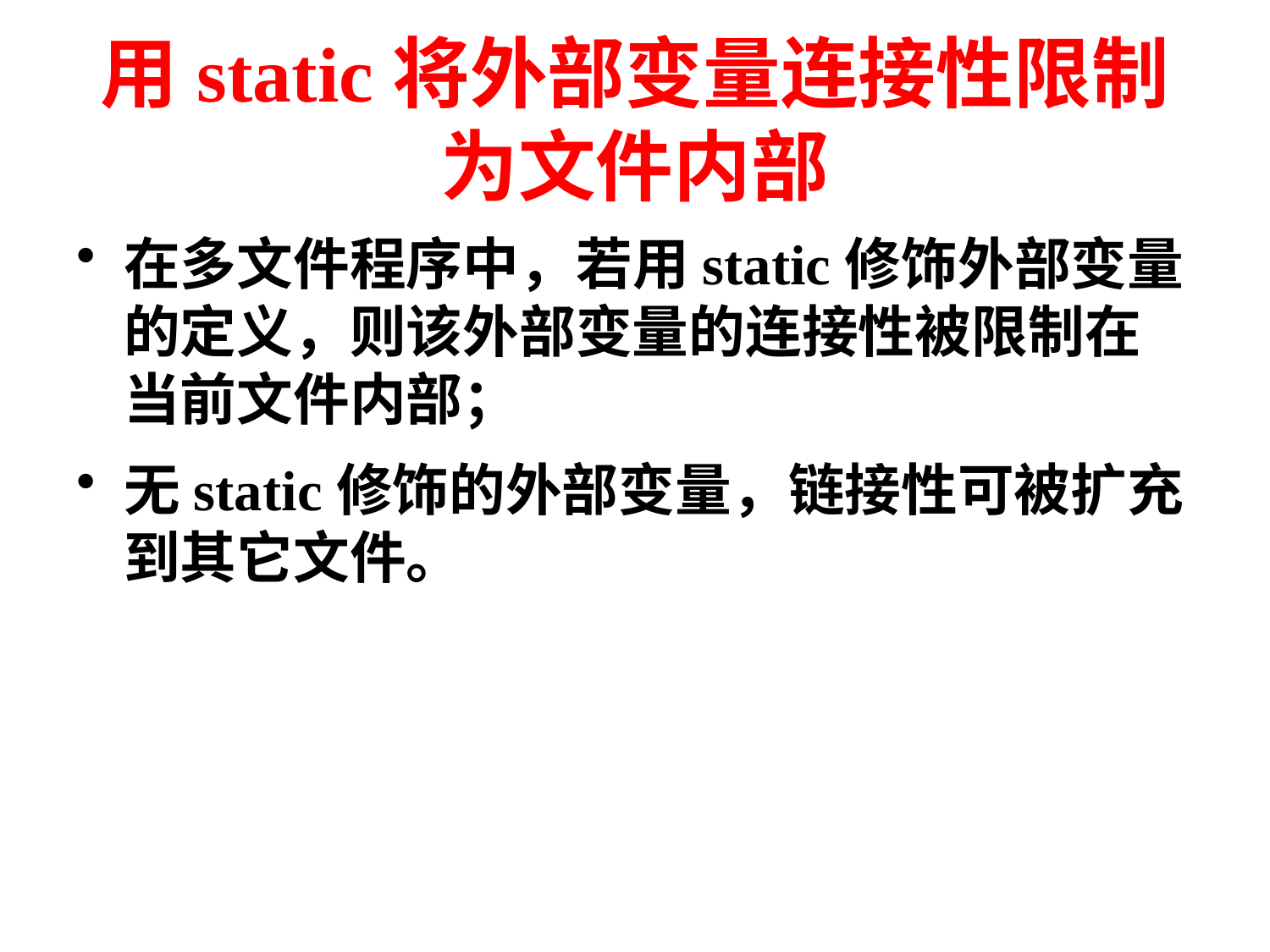

# 用static将外部变量连接性限制为文件内部
在多文件程序中，若用static修饰外部变量的定义，则该外部变量的连接性被限制在当前文件内部；
无static修饰的外部变量，链接性可被扩充到其它文件。